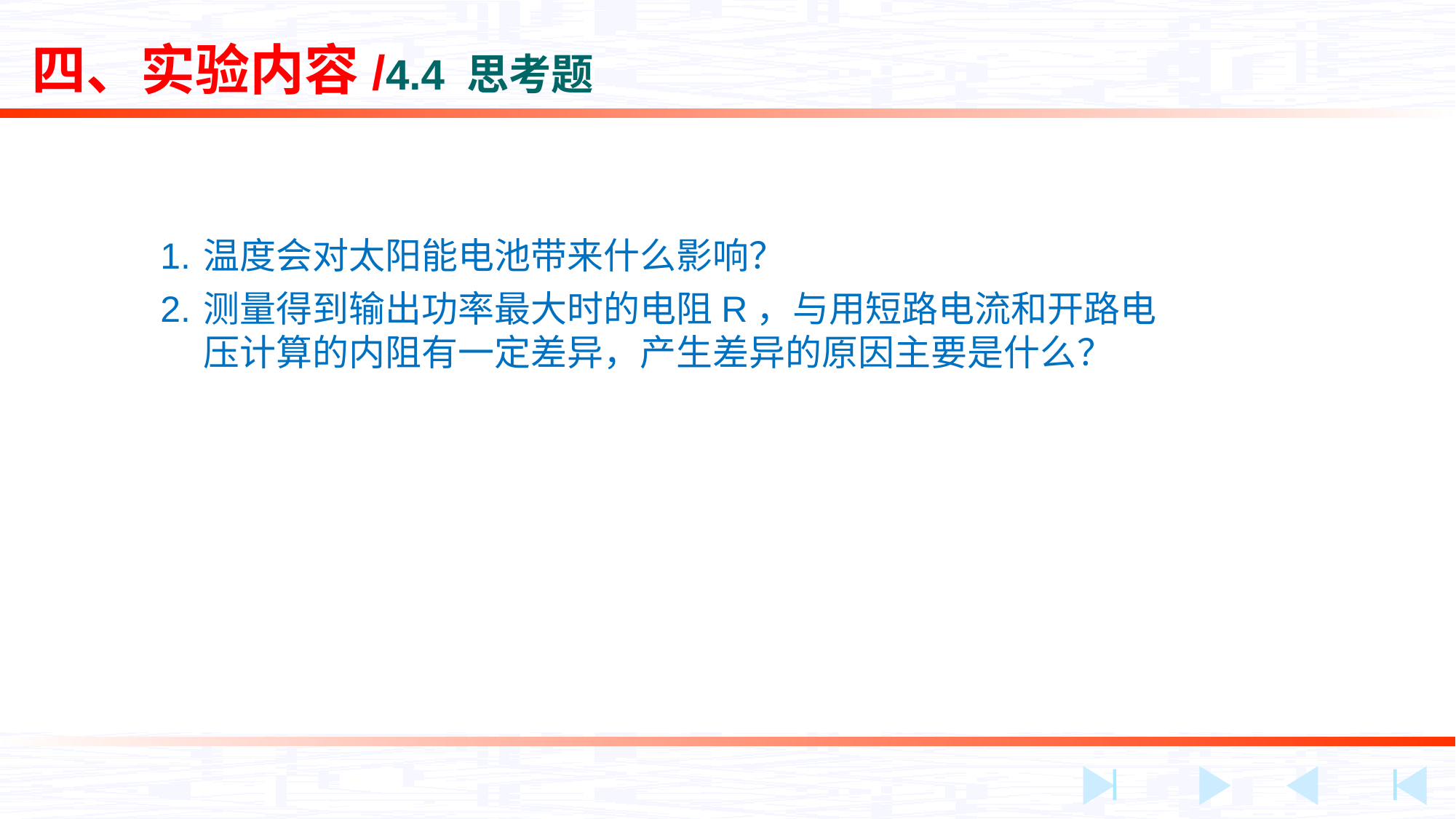

四、实验内容/4.4 思考题
温度会对太阳能电池带来什么影响？
测量得到输出功率最大时的电阻R，与用短路电流和开路电压计算的内阻有一定差异，产生差异的原因主要是什么？